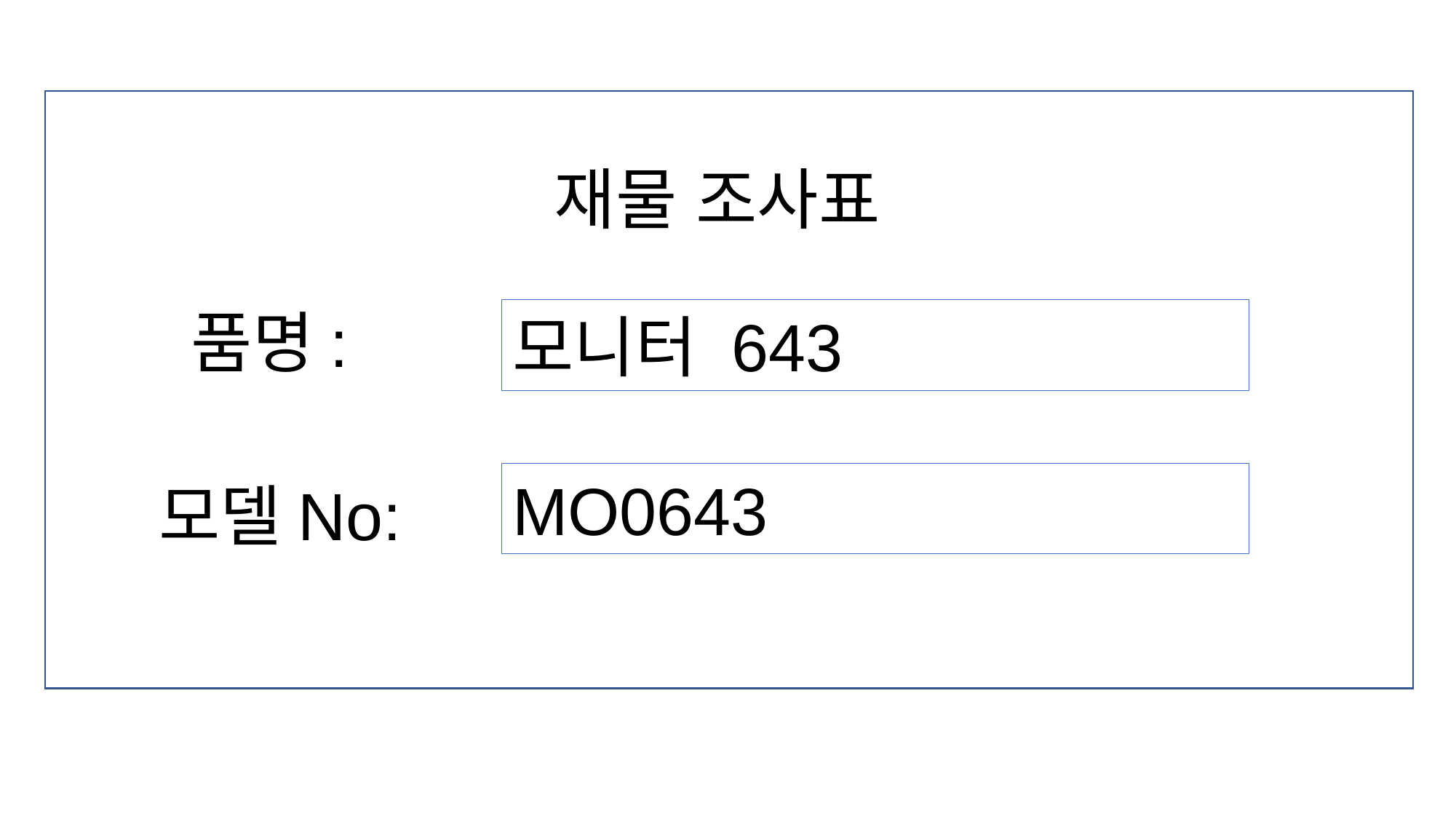

재물 조사표
품명:
모니터 643
MO0643
모델No: